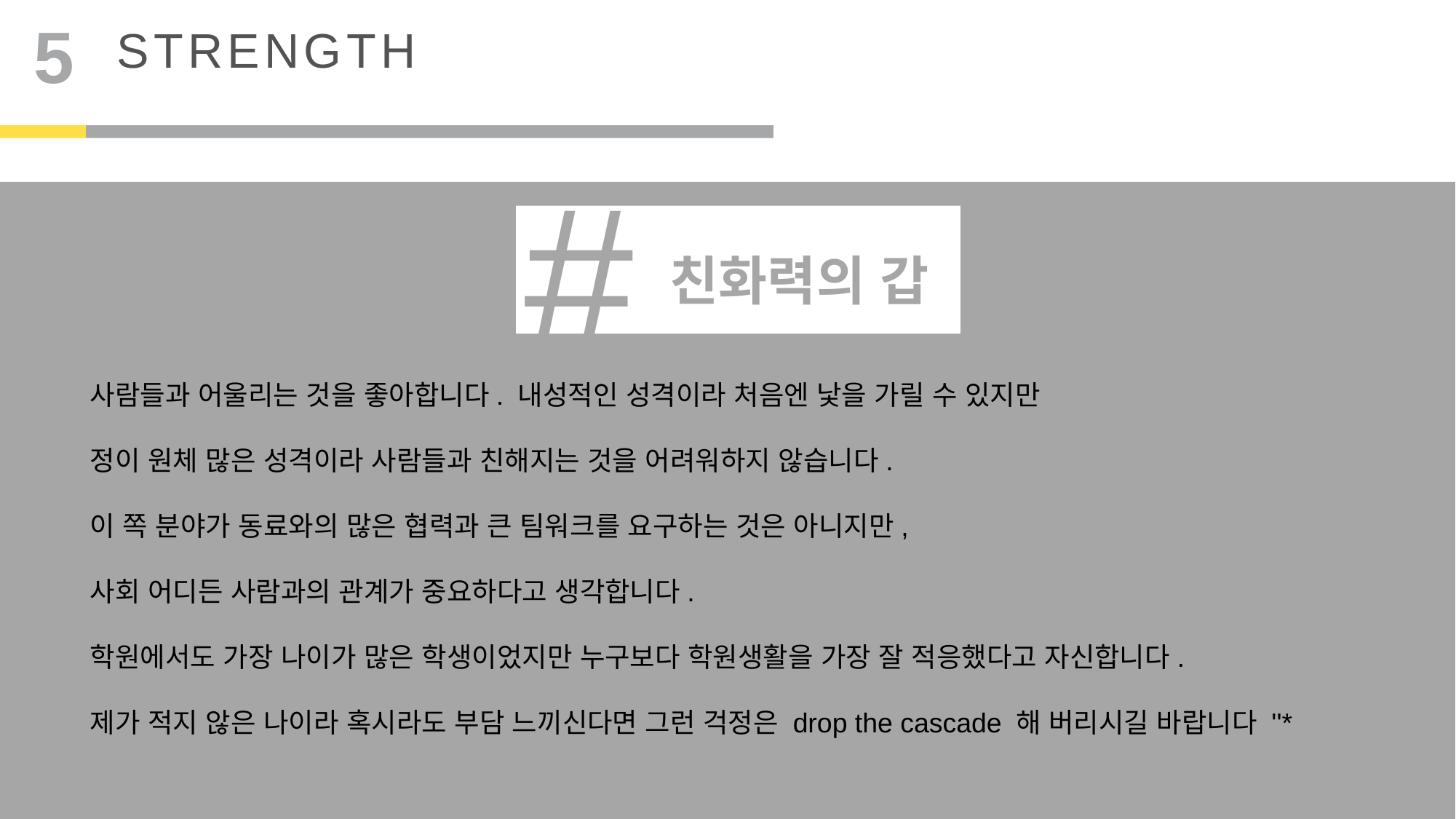

5
STRENGTH

#

친화력의 갑
사람들과 어울리는 것을 좋아합니다. 내성적인 성격이라 처음엔 낯을 가릴 수 있지만
정이 원체 많은 성격이라 사람들과 친해지는 것을 어려워하지 않습니다.
이 쪽 분야가 동료와의 많은 협력과 큰 팀워크를 요구하는 것은 아니지만,
사회 어디든 사람과의 관계가 중요하다고 생각합니다.
학원에서도 가장 나이가 많은 학생이었지만 누구보다 학원생활을 가장 잘 적응했다고 자신합니다.
제가 적지 않은 나이라 혹시라도 부담 느끼신다면 그런 걱정은 drop the cascade 해 버리시길 바랍니다 ''*